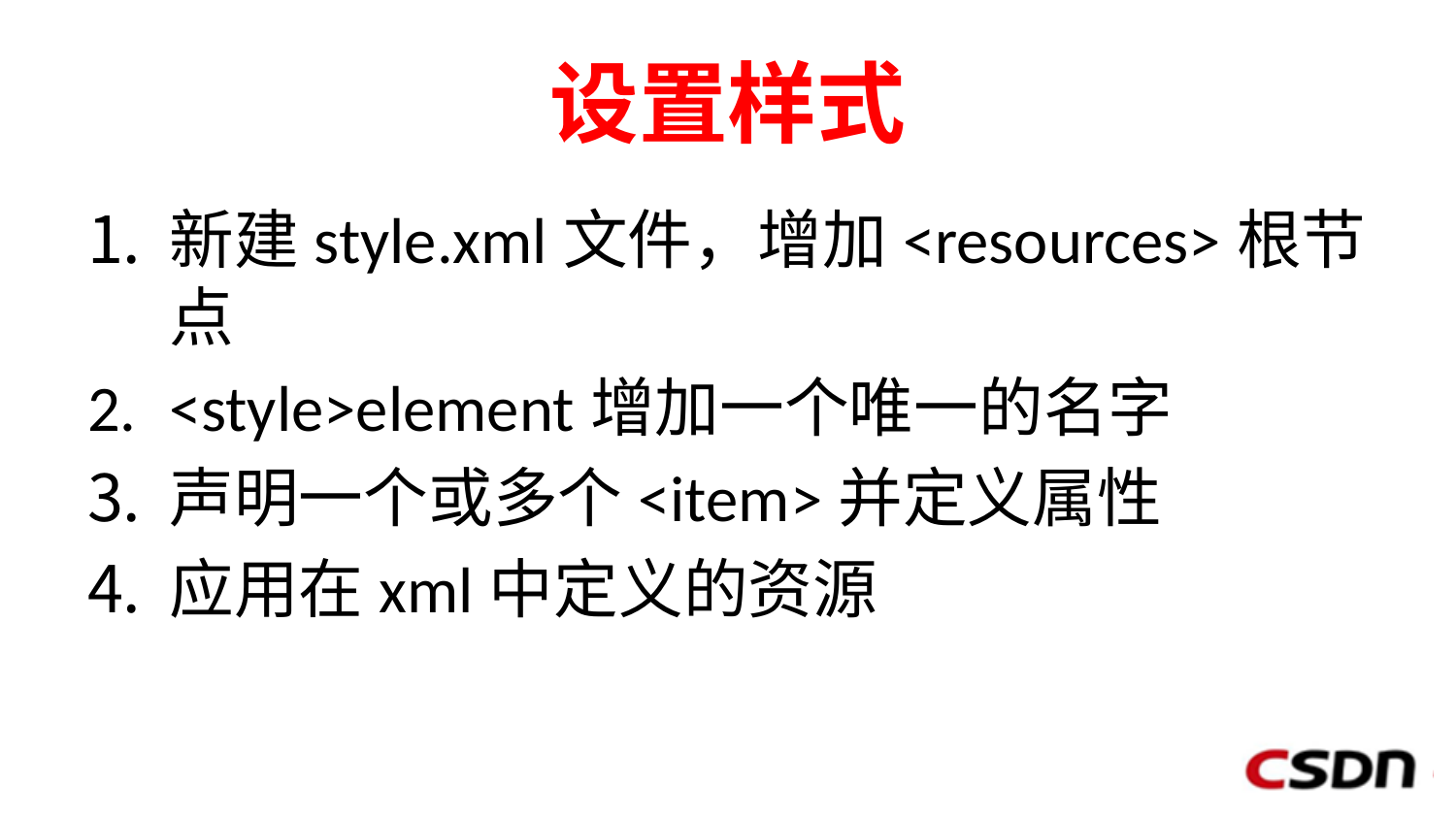

# 设置样式
新建style.xml文件，增加<resources>根节点
<style>element增加一个唯一的名字
声明一个或多个<item>并定义属性
应用在xml中定义的资源